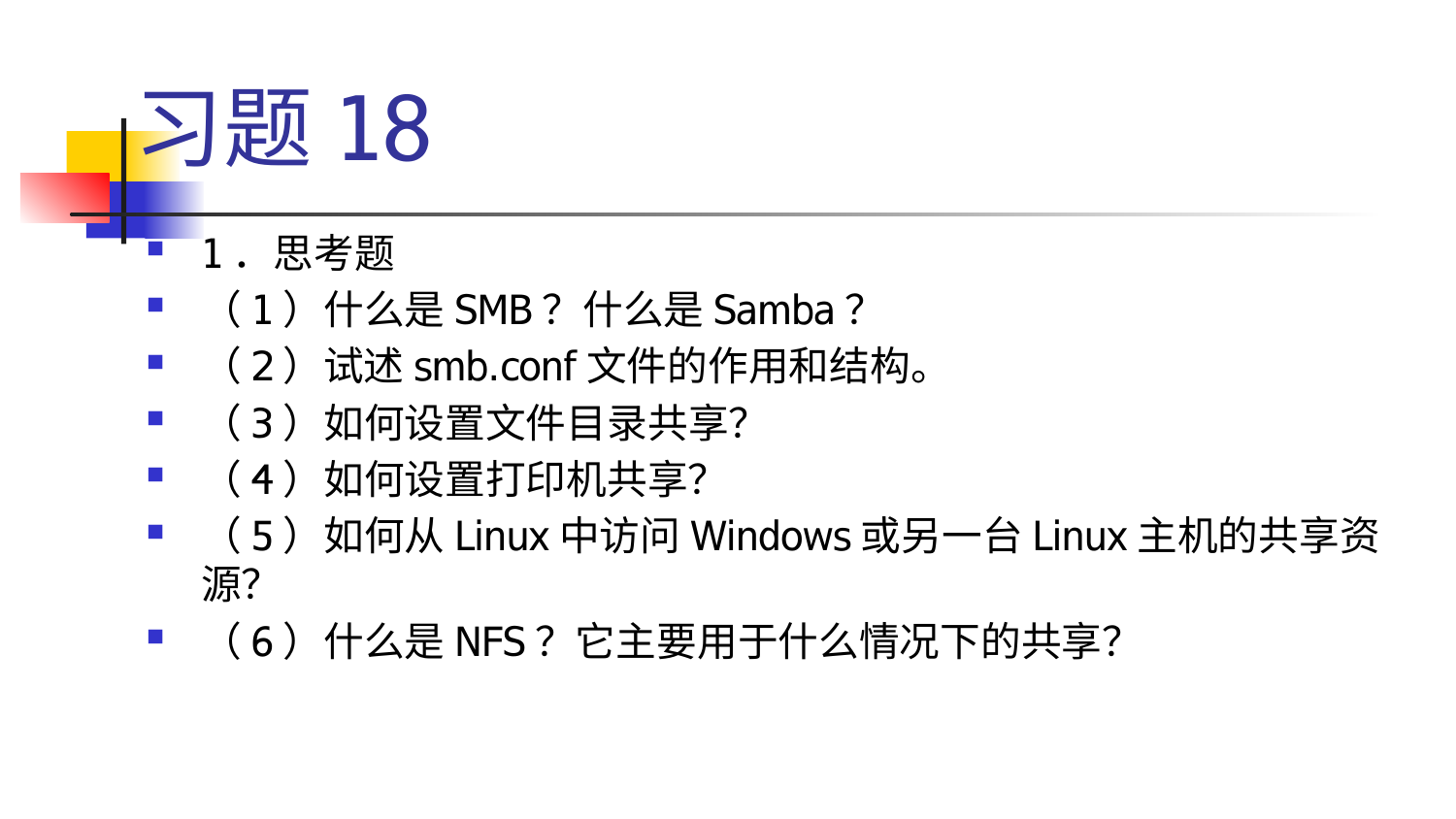

# 习题18
1．思考题
（1）什么是SMB？什么是Samba？
（2）试述smb.conf文件的作用和结构。
（3）如何设置文件目录共享？
（4）如何设置打印机共享？
（5）如何从Linux中访问Windows或另一台Linux主机的共享资源？
（6）什么是NFS？它主要用于什么情况下的共享？